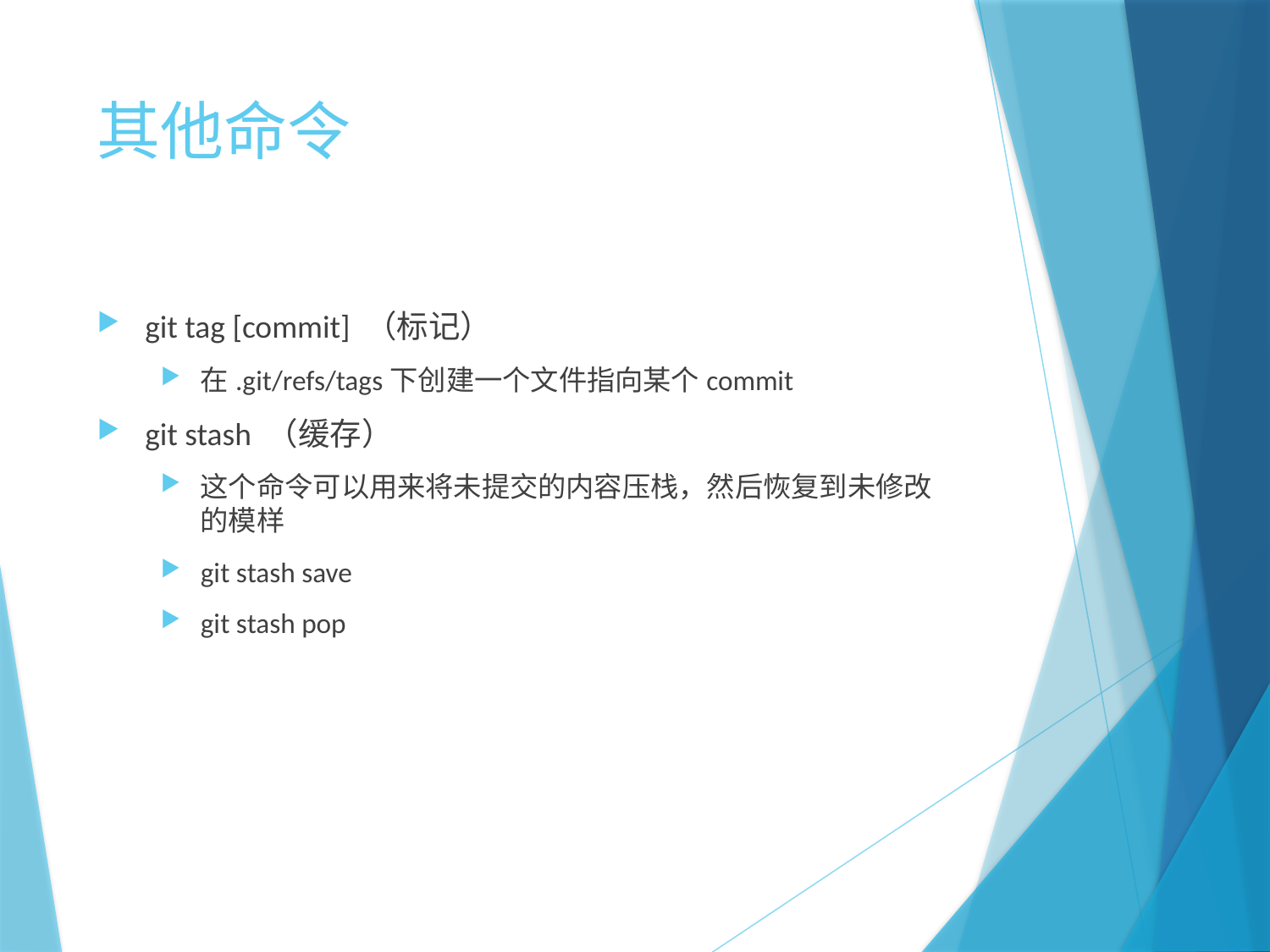

# 其他命令
git tag [commit] （标记）
在.git/refs/tags下创建一个文件指向某个commit
git stash （缓存）
这个命令可以用来将未提交的内容压栈，然后恢复到未修改的模样
git stash save
git stash pop